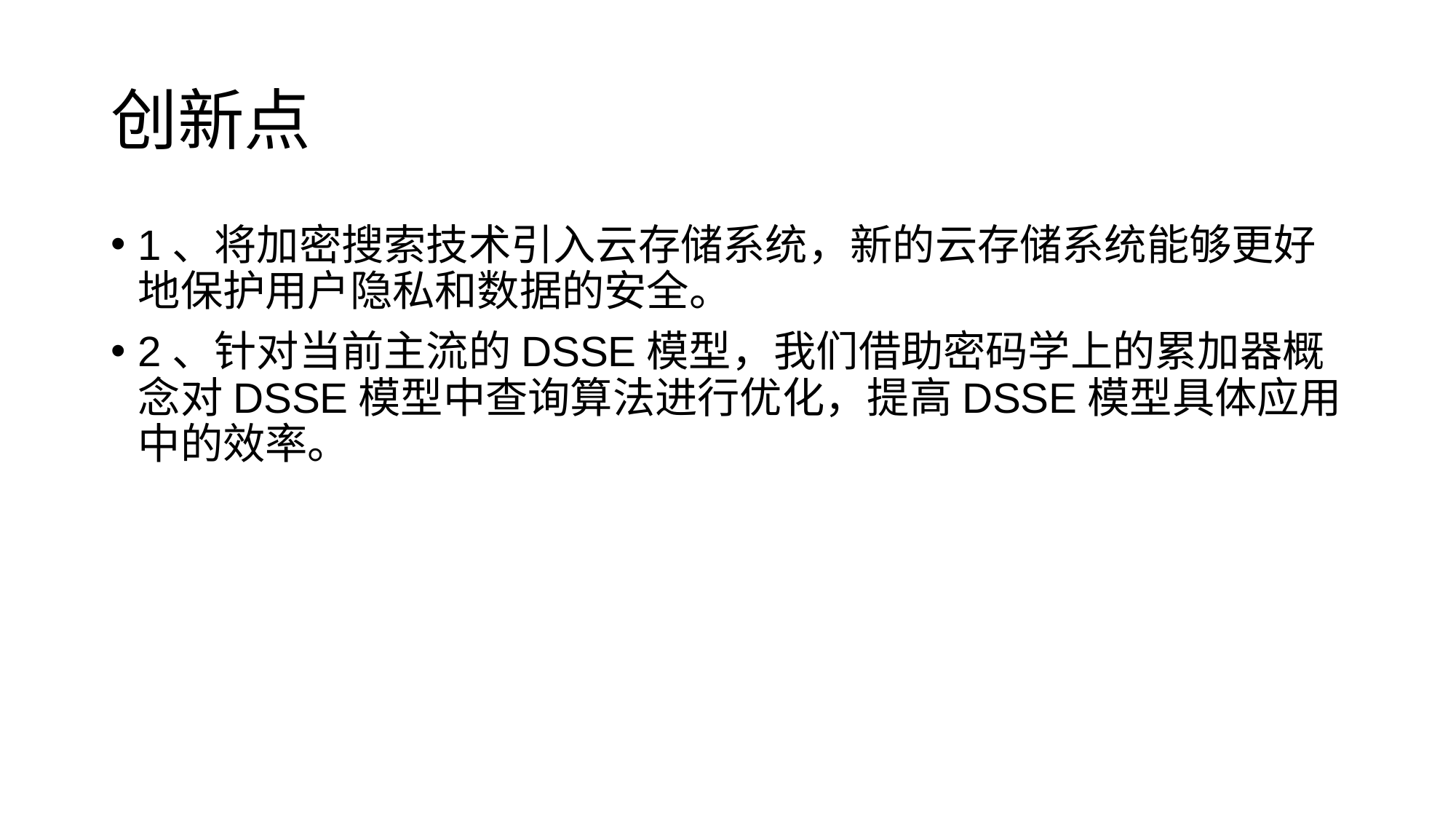

# 创新点
1、将加密搜索技术引入云存储系统，新的云存储系统能够更好地保护用户隐私和数据的安全。
2、针对当前主流的DSSE模型，我们借助密码学上的累加器概念对DSSE模型中查询算法进行优化，提高DSSE模型具体应用中的效率。